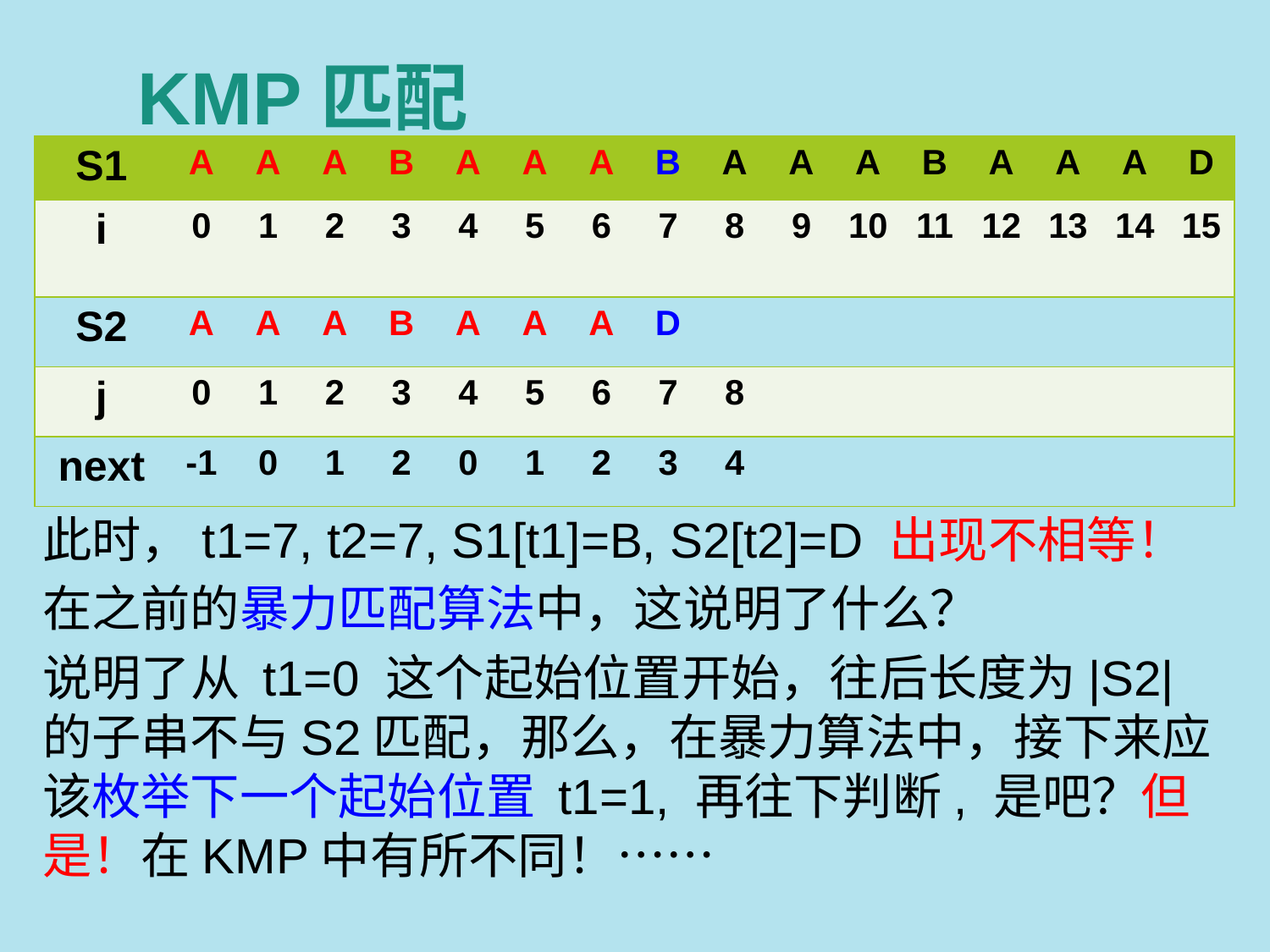

# KMP匹配
| S1 | A | A | A | B | A | A | A | B | A | A | A | B | A | A | A | D |
| --- | --- | --- | --- | --- | --- | --- | --- | --- | --- | --- | --- | --- | --- | --- | --- | --- |
| i | 0 | 1 | 2 | 3 | 4 | 5 | 6 | 7 | 8 | 9 | 10 | 11 | 12 | 13 | 14 | 15 |
| S2 | A | A | A | B | A | A | A | D |  |  |  |  |  |  |  |  |
| j | 0 | 1 | 2 | 3 | 4 | 5 | 6 | 7 | 8 |  |  |  |  |  |  |  |
| next | -1 | 0 | 1 | 2 | 0 | 1 | 2 | 3 | 4 |  |  |  |  |  |  |  |

此时，t1=7, t2=7, S1[t1]=B, S2[t2]=D 出现不相等！
在之前的暴力匹配算法中，这说明了什么？
说明了从 t1=0 这个起始位置开始，往后长度为|S2|的子串不与S2匹配，那么，在暴力算法中，接下来应该枚举下一个起始位置 t1=1, 再往下判断, 是吧？但是！在KMP中有所不同！……